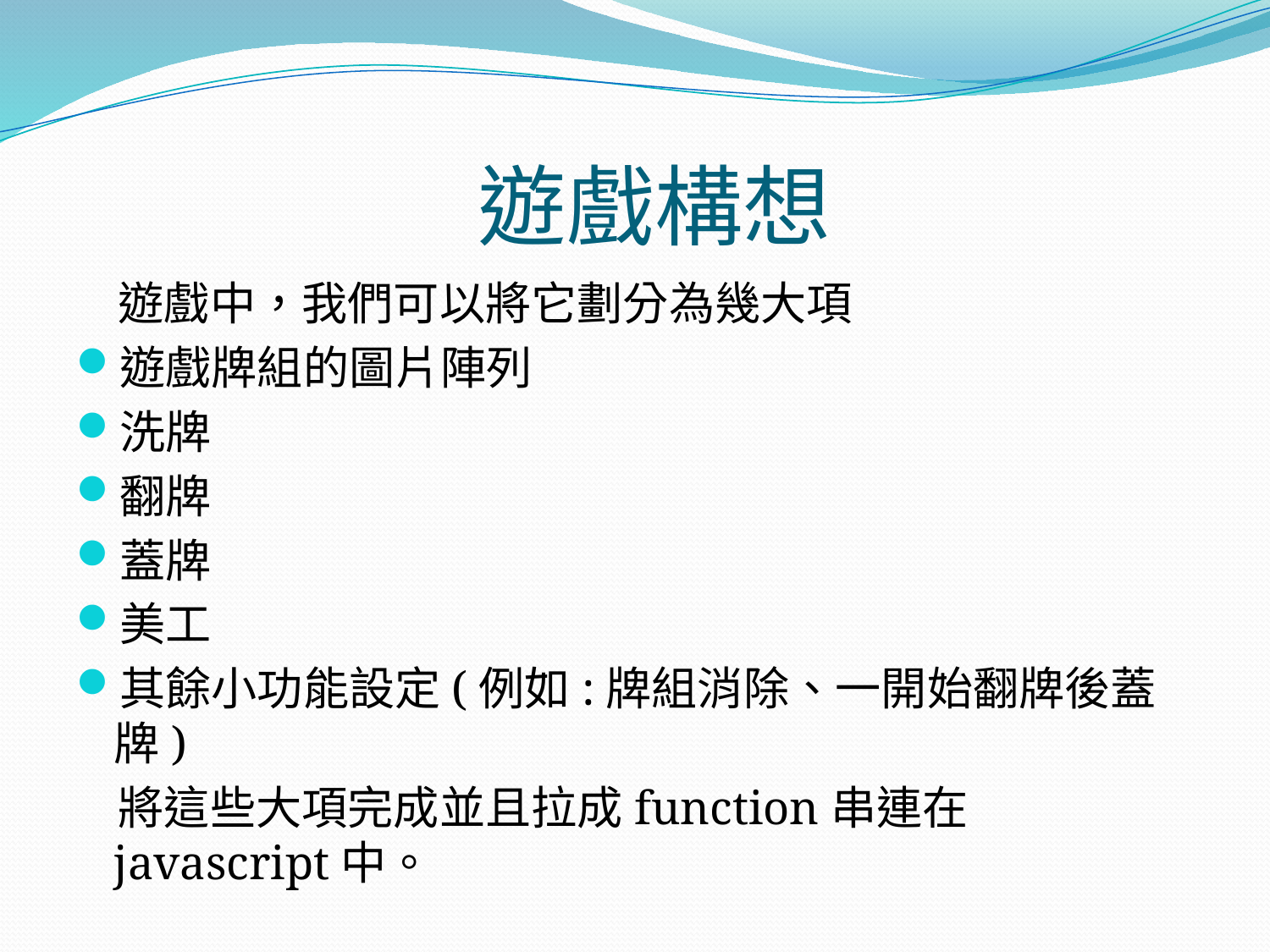

# 遊戲構想
   遊戲中，我們可以將它劃分為幾大項
遊戲牌組的圖片陣列
洗牌
翻牌
蓋牌
美工
其餘小功能設定(例如:牌組消除、一開始翻牌後蓋牌)
   將這些大項完成並且拉成function串連在javascript中。